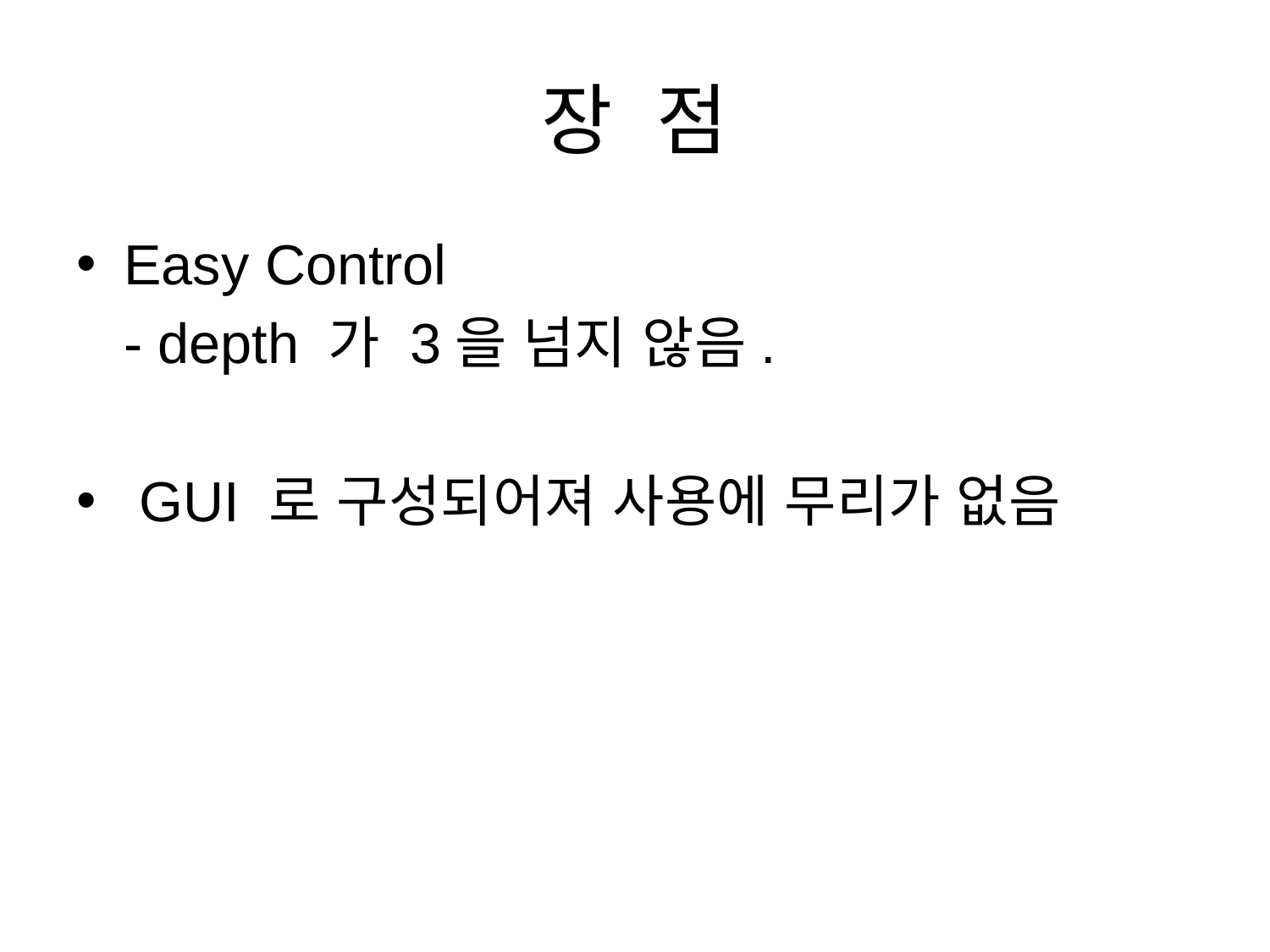

# 장  점
Easy Control
	- depth 가 3을 넘지 않음.

 GUI 로 구성되어져 사용에 무리가 없음